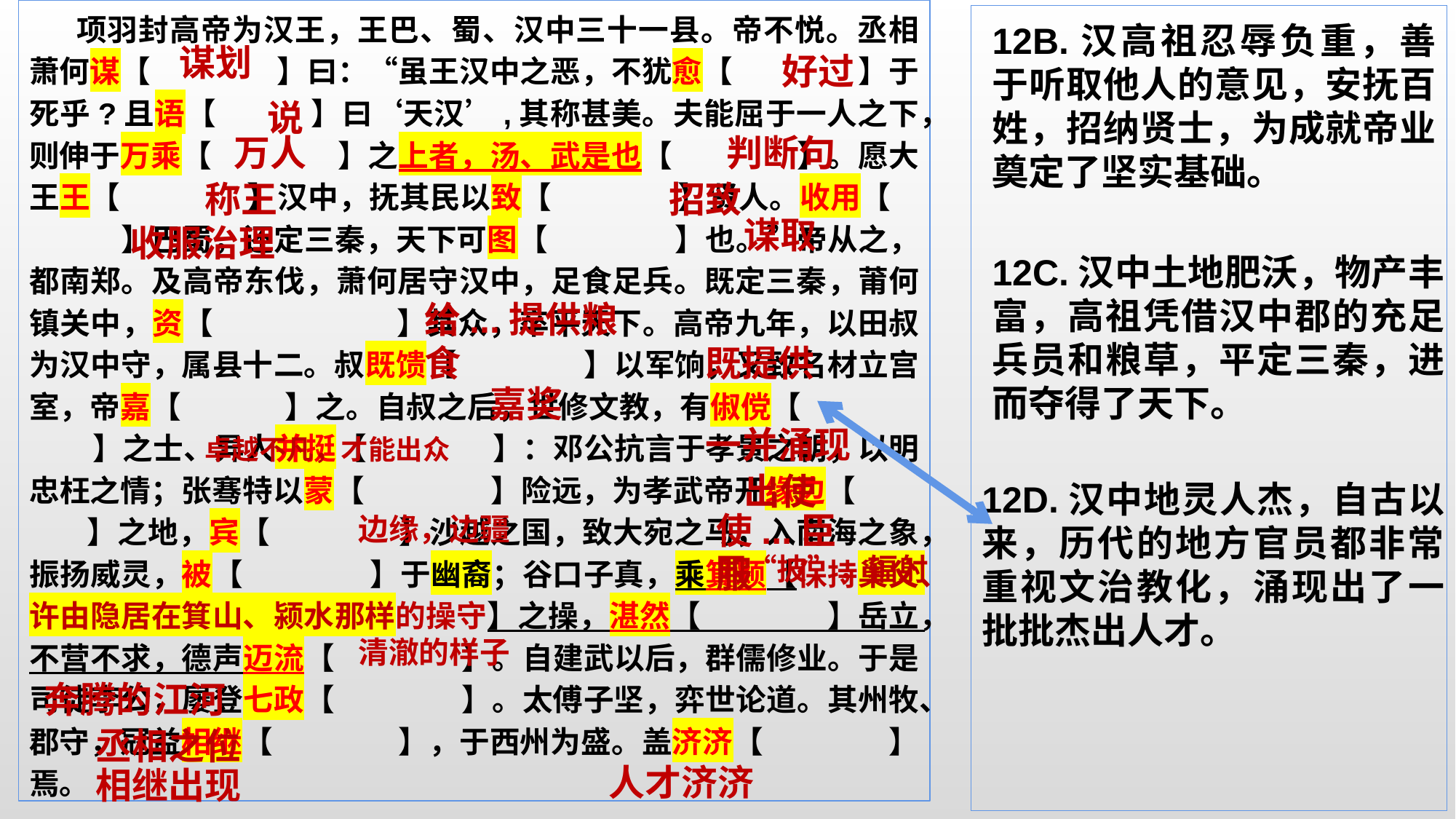

项羽封高帝为汉王，王巴、蜀、汉中三十一县。帝不悦。丞相萧何谋【                  】曰：“虽王汉中之恶，不犹愈【                  】于死乎?且语【             】曰‘天汉’,其称甚美。夫能屈于一人之下，则伸于万乘【                  】之上者，汤、武是也【                  】。愿大王王【                  】汉中，抚其民以致【                  】贤人。收用【                  】巴蜀，还定三秦，天下可图【                  】也。”帝从之，都南郑。及高帝东伐，萧何居守汉中，足食足兵。既定三秦，莆何镇关中，资【                         】其众，卒平天下。高帝九年，以田叔为汉中守，属县十二。叔既馈【                  】以军饷，又致名材立宫室，帝嘉【               】之。自叔之后，世修文教，有俶傥【                           】之士、异人并挺【                  】：邓公抗言于孝景之朝，以明忠枉之情；张骞特以蒙【                  】险远，为孝武帝开缘边【                  】之地，宾【                  】沙越之国，致大宛之马，入南海之象，振扬威灵，被【                  】于幽裔；谷口子真，乘箕颍【保持巢父、许由隐居在箕山、颍水那样的操守】之操，湛然【                  】岳立，不营不求，德声迈流【                  】。自建武以后，群儒修业。于是司徒李公，屡登七政【                  】。太傅子坚，弈世论道。其州牧、郡守，冠益相继【                  】，于西州为盛。盖济济【                  】焉。

12B.汉高祖忍辱负重，善于听取他人的意见，安抚百姓，招纳贤士，为成就帝业奠定了坚实基础。
谋划
好过
说
万人
判断句
称王
招致
谋取
收服治理
12C.汉中土地肥沃，物产丰富，高祖凭借汉中郡的充足兵员和粮草，平定三秦，进而夺得了天下。
给...提供粮食
既提供
嘉奖
一并涌现
卓越不凡，才能出众
出使
12D.汉中地灵人杰，自古以来，历代的地方官员都非常重视文治教化，涌现出了一批批杰出人才。
使...臣服
边缘，边疆
同“披”，辐射
清澈的样子
奔腾的江河
丞相之位
人才济济
相继出现